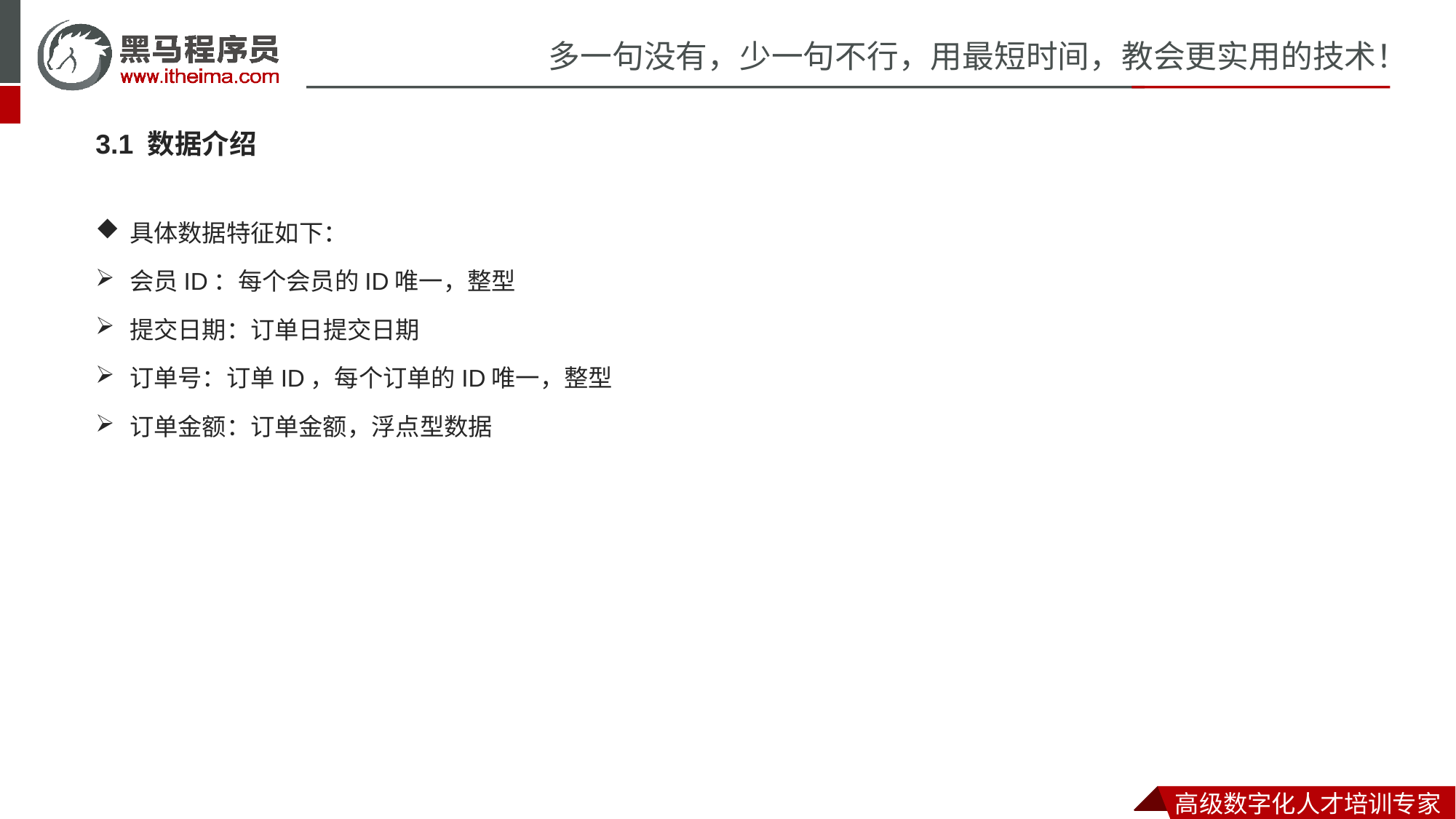

3.1 数据介绍
具体数据特征如下：
会员ID：每个会员的ID唯一，整型
提交日期：订单日提交日期
订单号：订单ID，每个订单的ID唯一，整型
订单金额：订单金额，浮点型数据